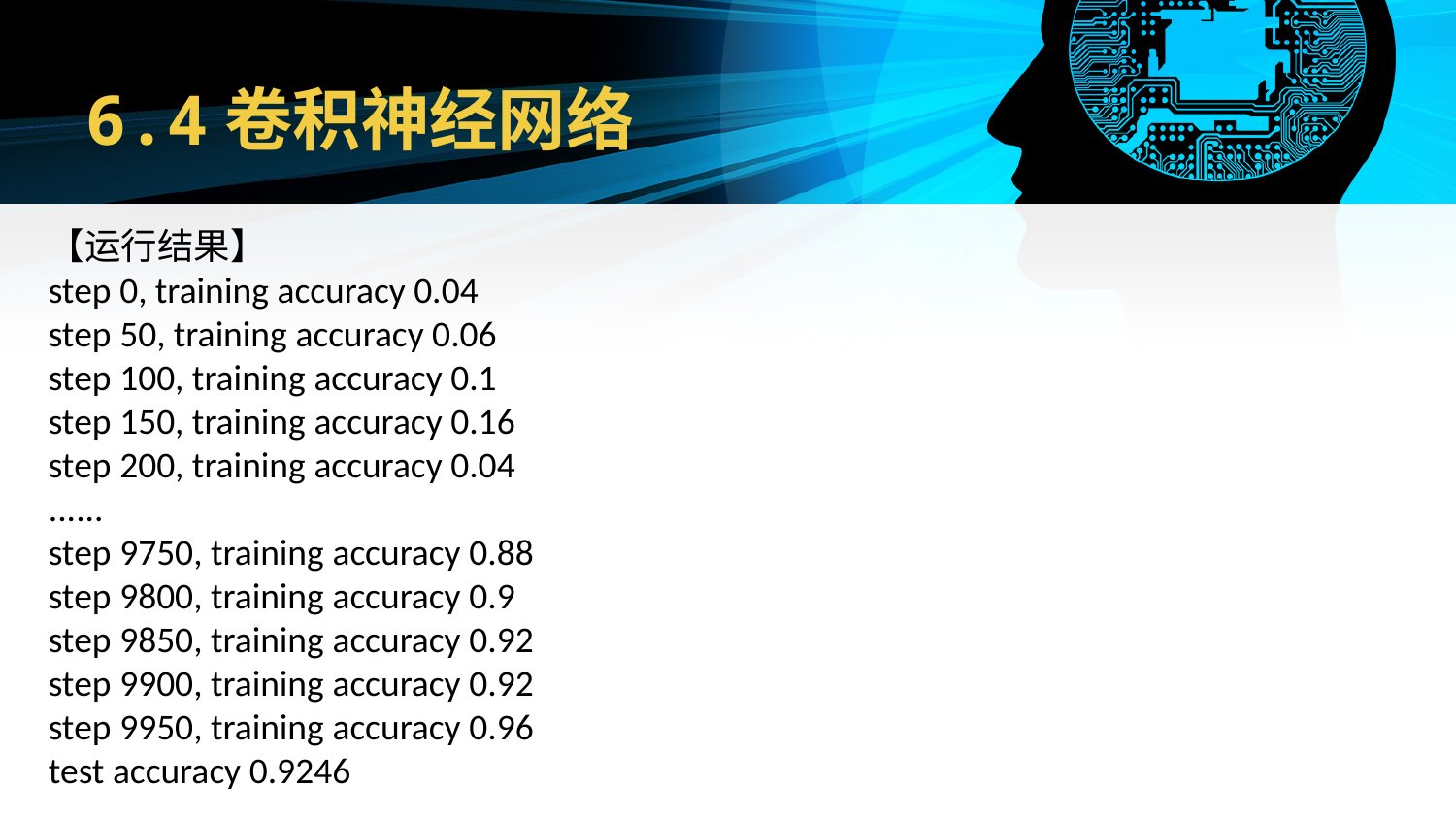

# 6.4卷积神经网络
【运行结果】
step 0, training accuracy 0.04
step 50, training accuracy 0.06
step 100, training accuracy 0.1
step 150, training accuracy 0.16
step 200, training accuracy 0.04
......
step 9750, training accuracy 0.88
step 9800, training accuracy 0.9
step 9850, training accuracy 0.92
step 9900, training accuracy 0.92
step 9950, training accuracy 0.96
test accuracy 0.9246